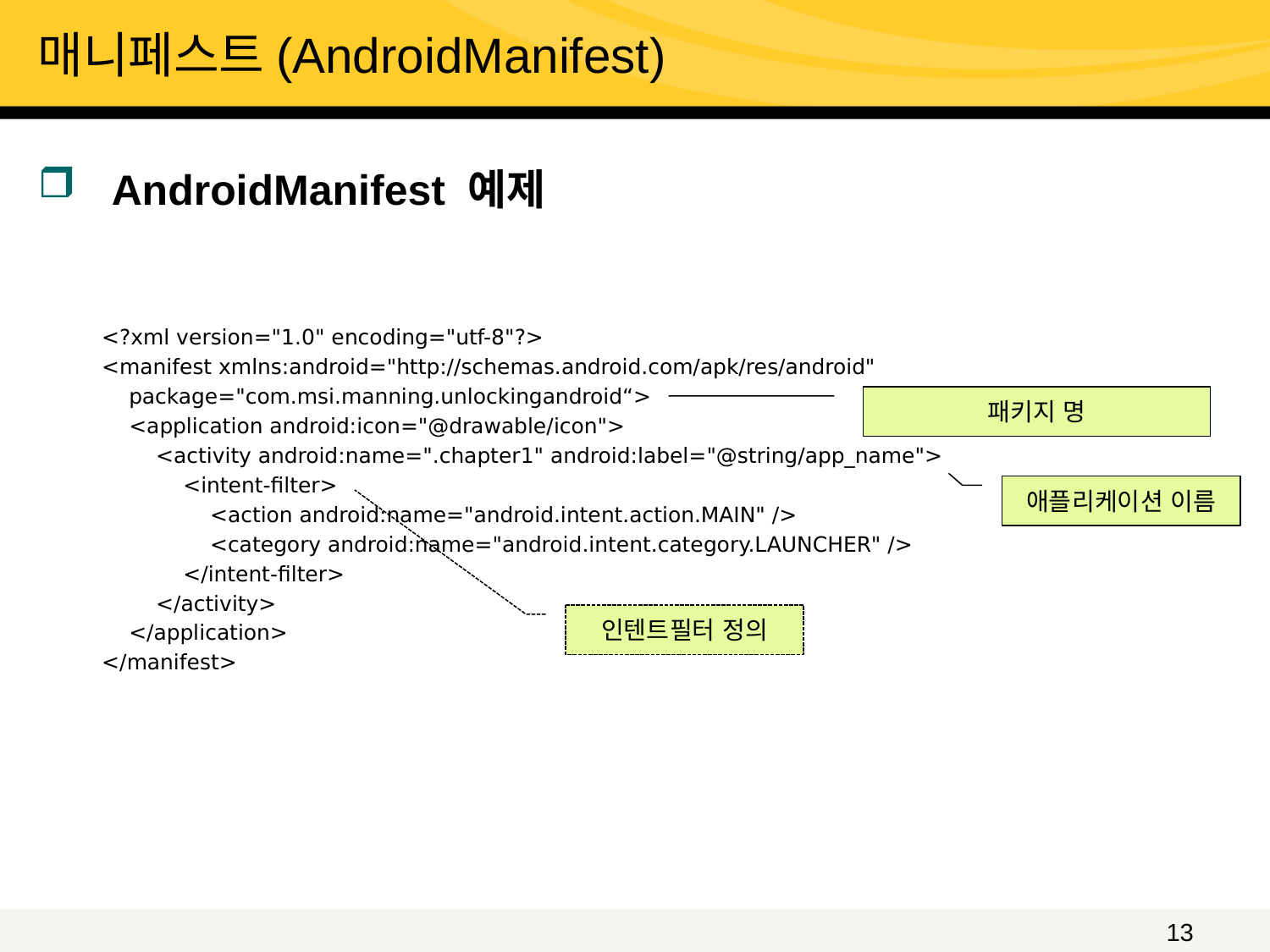

# 매니페스트(AndroidManifest)
AndroidManifest 예제
<?xml version="1.0" encoding="utf-8"?>
<manifest xmlns:android="http://schemas.android.com/apk/res/android"
    package="com.msi.manning.unlockingandroid“>
    <application android:icon="@drawable/icon">
        <activity android:name=".chapter1" android:label="@string/app_name">
            <intent-filter>
                <action android:name="android.intent.action.MAIN" />
                <category android:name="android.intent.category.LAUNCHER" />
            </intent-filter>
        </activity>
    </application>
</manifest>
패키지 명
애플리케이션 이름
인텐트필터 정의
13